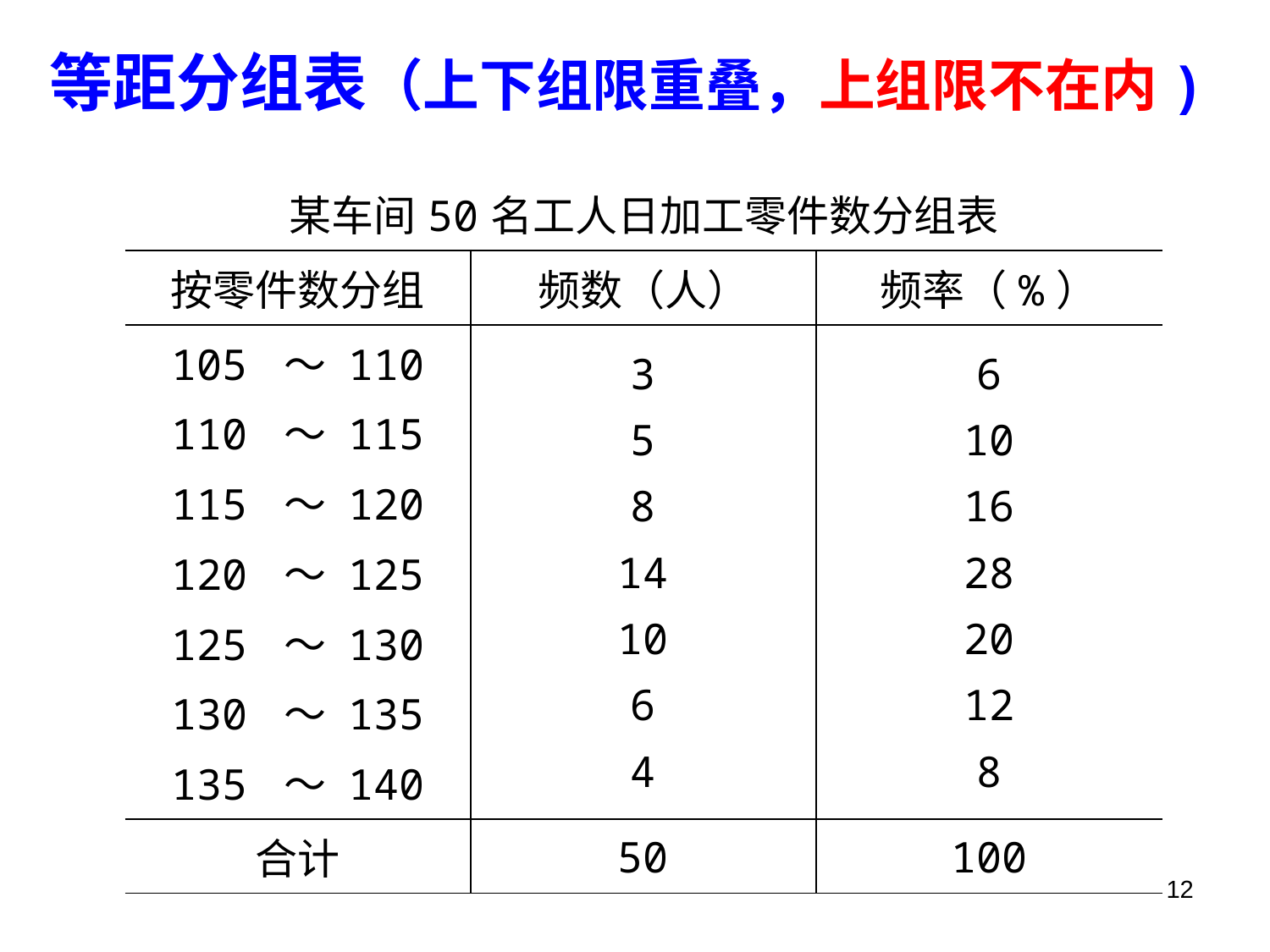

# 等距分组表（上下组限重叠，上组限不在内)
| 某车间50名工人日加工零件数分组表 |  |  |
| --- | --- | --- |
| 按零件数分组 | 频数（人） | 频率（%） |
| 105 ～ 110 110 ～ 115 115 ～ 120 120 ～ 125 125 ～ 130 130 ～ 135 135 ～ 140 | 3 5 8 14 10 6 4 | 6 10 16 28 20 12 8 |
| 合计 | 50 | 100 |
12